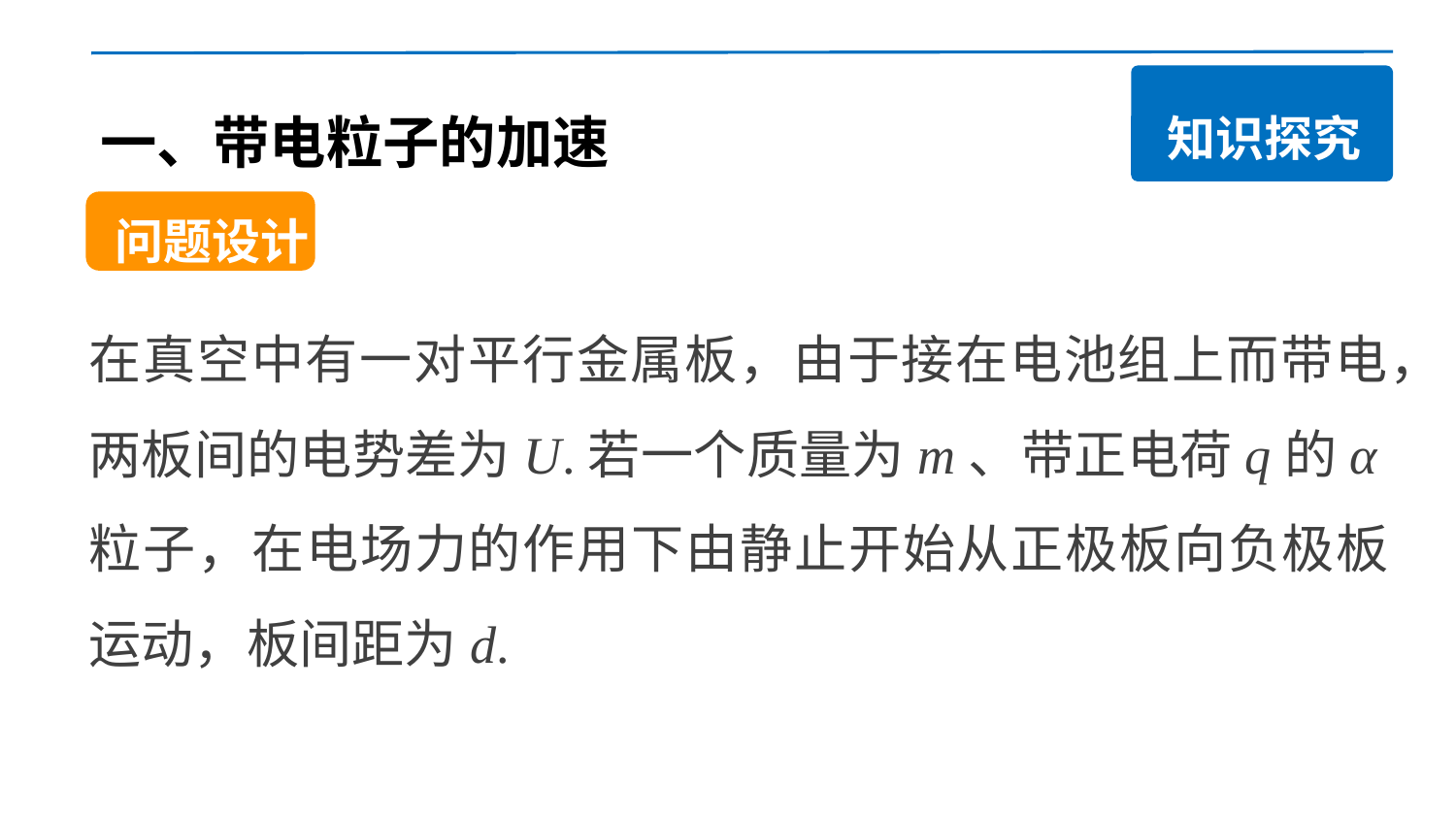

一、带电粒子的加速

知识探究
 问题设计
在真空中有一对平行金属板，由于接在电池组上而带电，两板间的电势差为U.若一个质量为m、带正电荷q的α粒子，在电场力的作用下由静止开始从正极板向负极板运动，板间距为d.